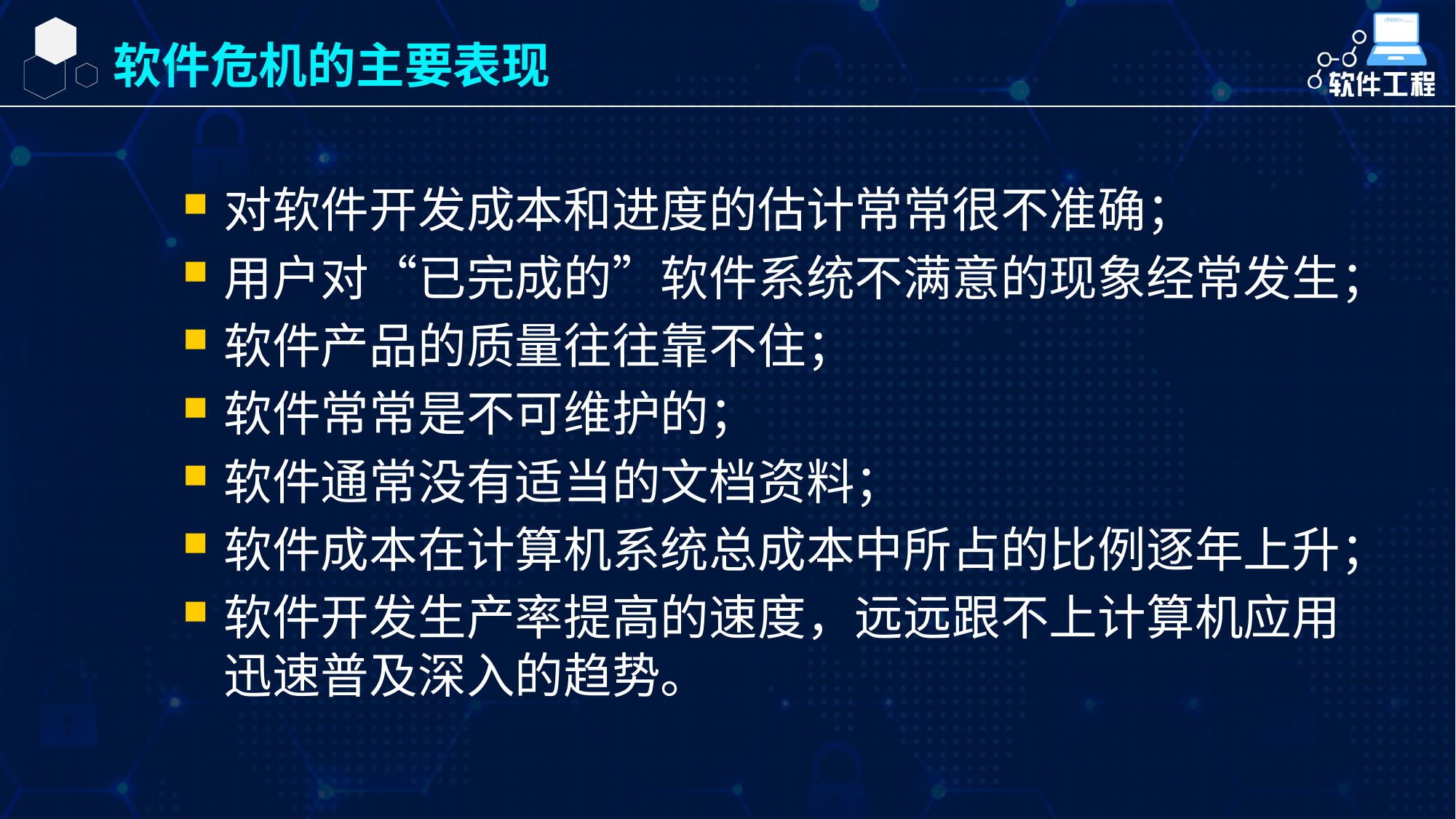

软件危机的主要表现

对软件开发成本和进度的估计常常很不准确；
用户对“已完成的”软件系统不满意的现象经常发生；
软件产品的质量往往靠不住；
软件常常是不可维护的；
软件通常没有适当的文档资料；
软件成本在计算机系统总成本中所占的比例逐年上升；
软件开发生产率提高的速度，远远跟不上计算机应用迅速普及深入的趋势。